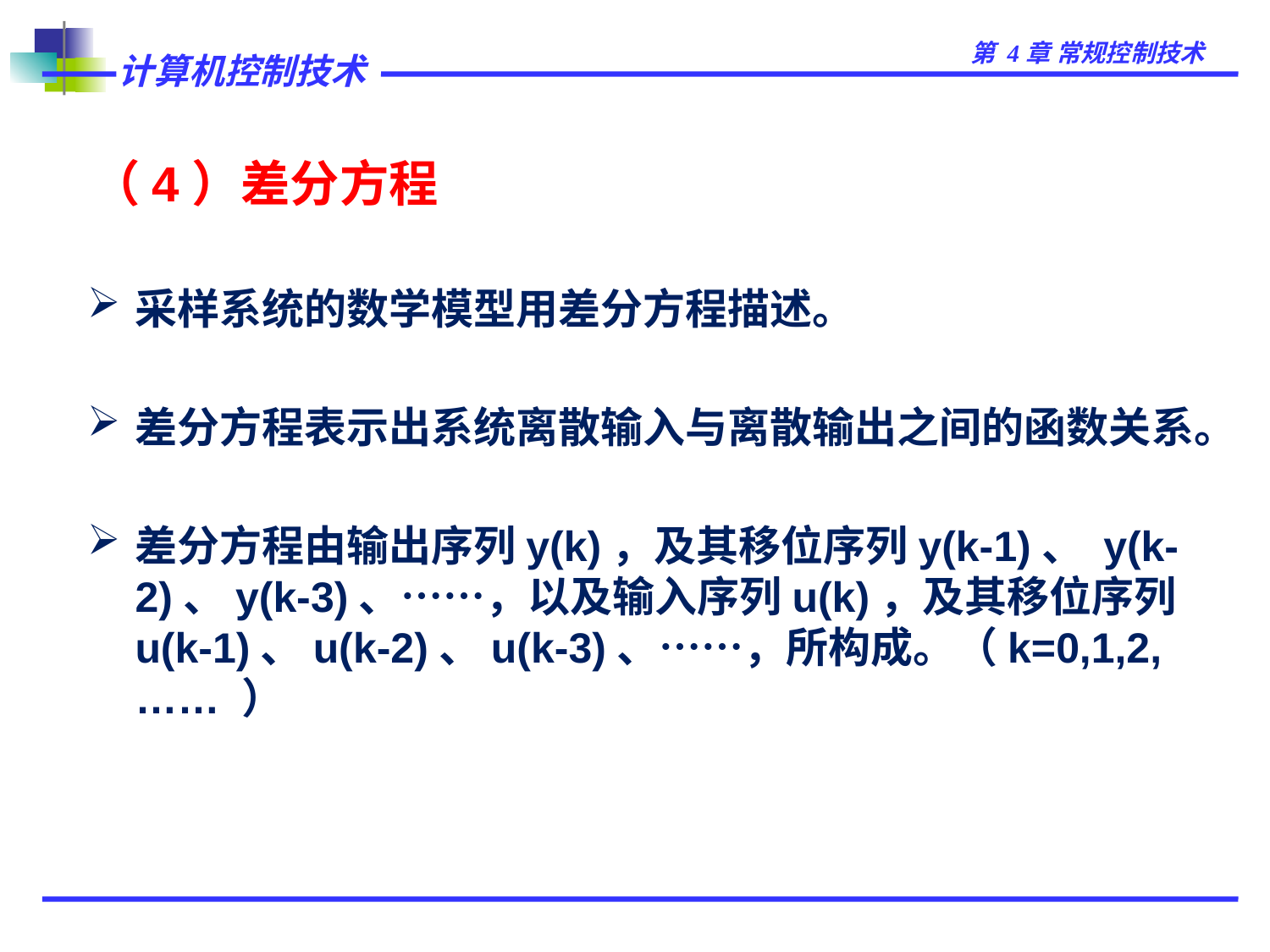

# （4）差分方程
采样系统的数学模型用差分方程描述。

差分方程表示出系统离散输入与离散输出之间的函数关系。

差分方程由输出序列y(k)，及其移位序列y(k-1)、 y(k-2)、y(k-3)、……，以及输入序列u(k)，及其移位序列 u(k-1)、u(k-2)、u(k-3)、……，所构成。（k=0,1,2,…… ）